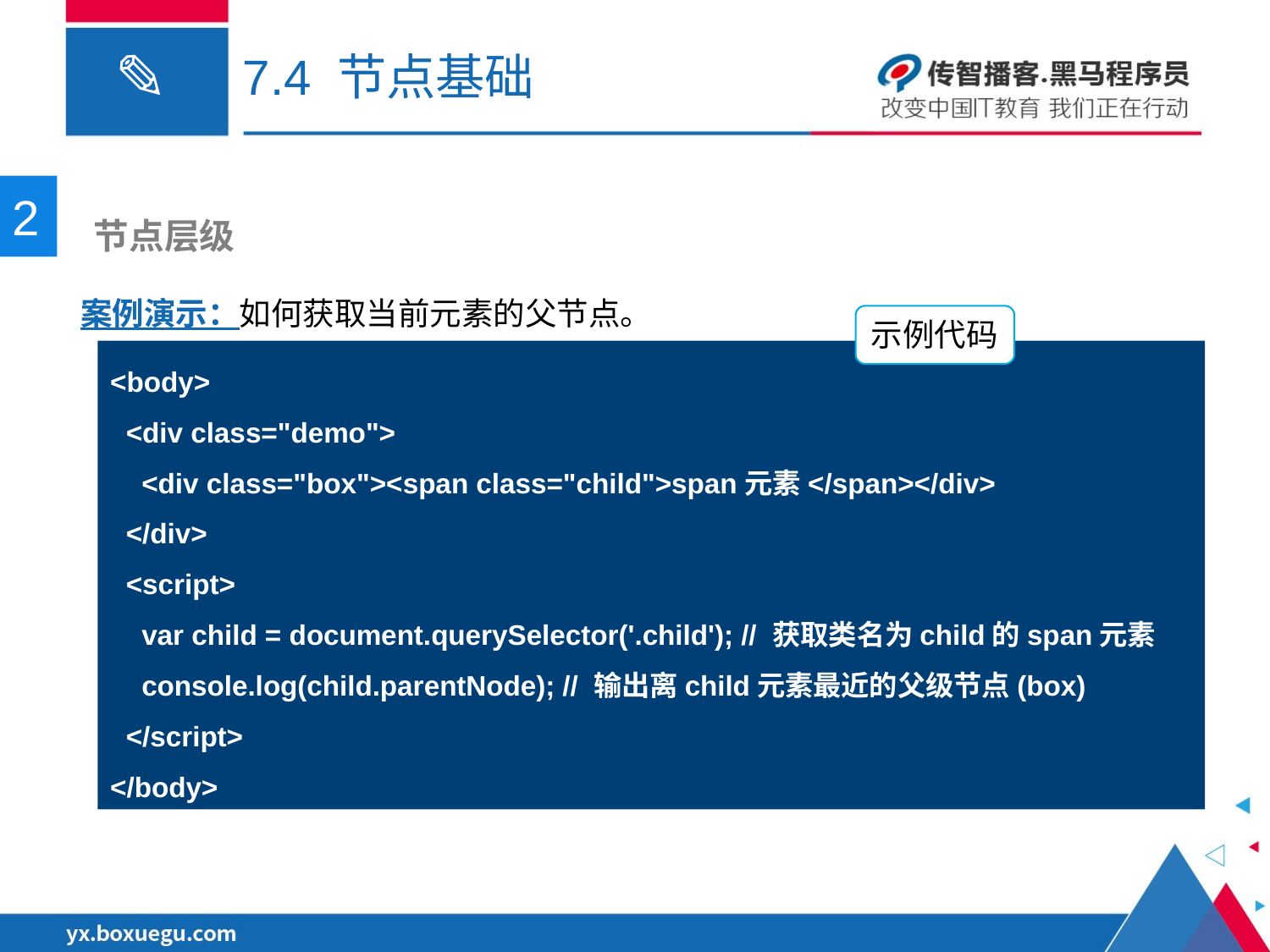

# 7.4 节点基础

2
  节点层级
案例演示：如何获取当前元素的父节点。
示例代码
<body>
  <div class="demo">
    <div class="box"><span class="child">span元素</span></div>
  </div>
  <script>
    var child = document.querySelector('.child'); // 获取类名为child的span元素
    console.log(child.parentNode); // 输出离child元素最近的父级节点(box)
  </script>
</body>